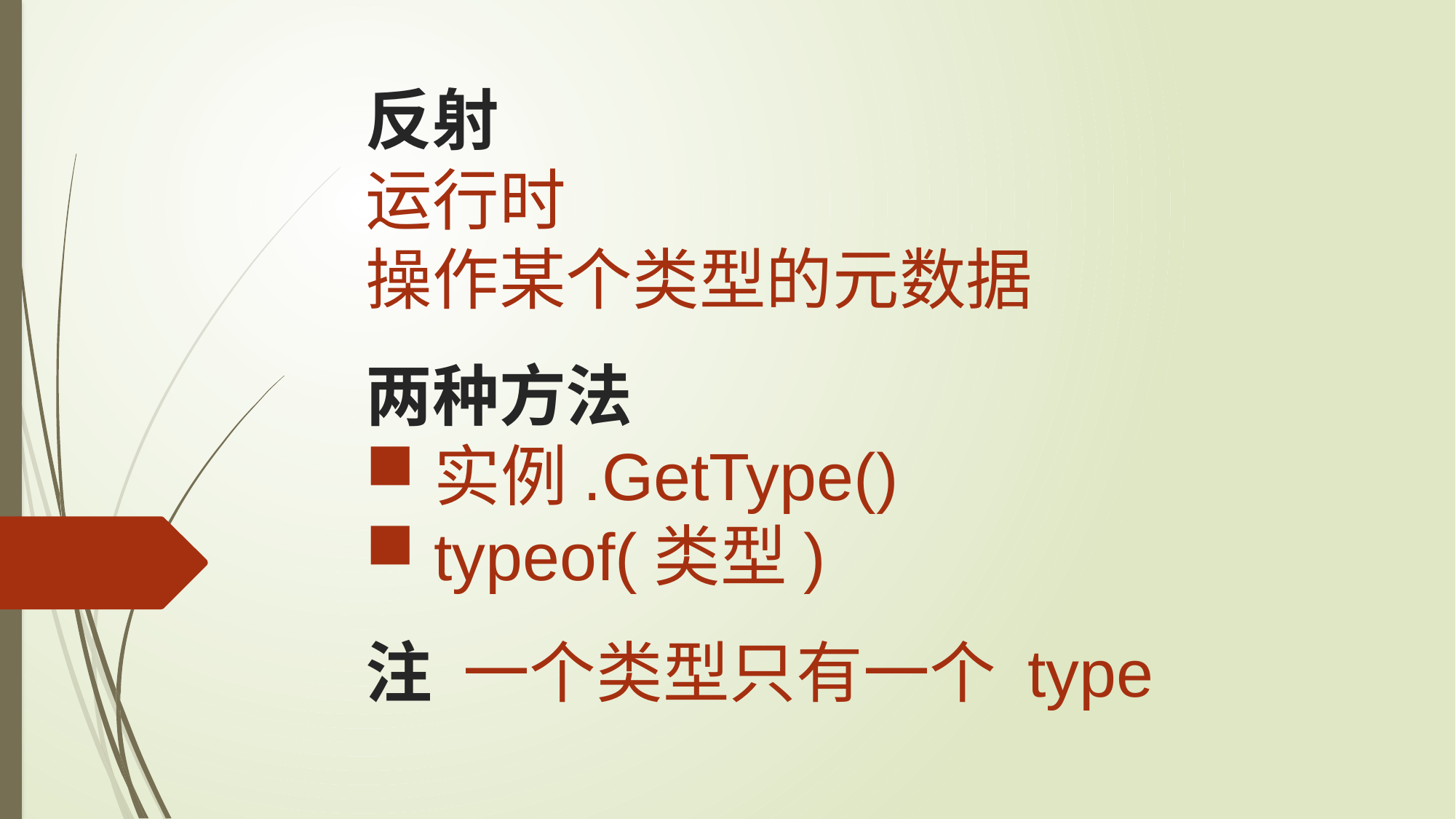

反射
运行时
操作某个类型的元数据

两种方法
实例.GetType()
typeof(类型)

注  一个类型只有一个 type